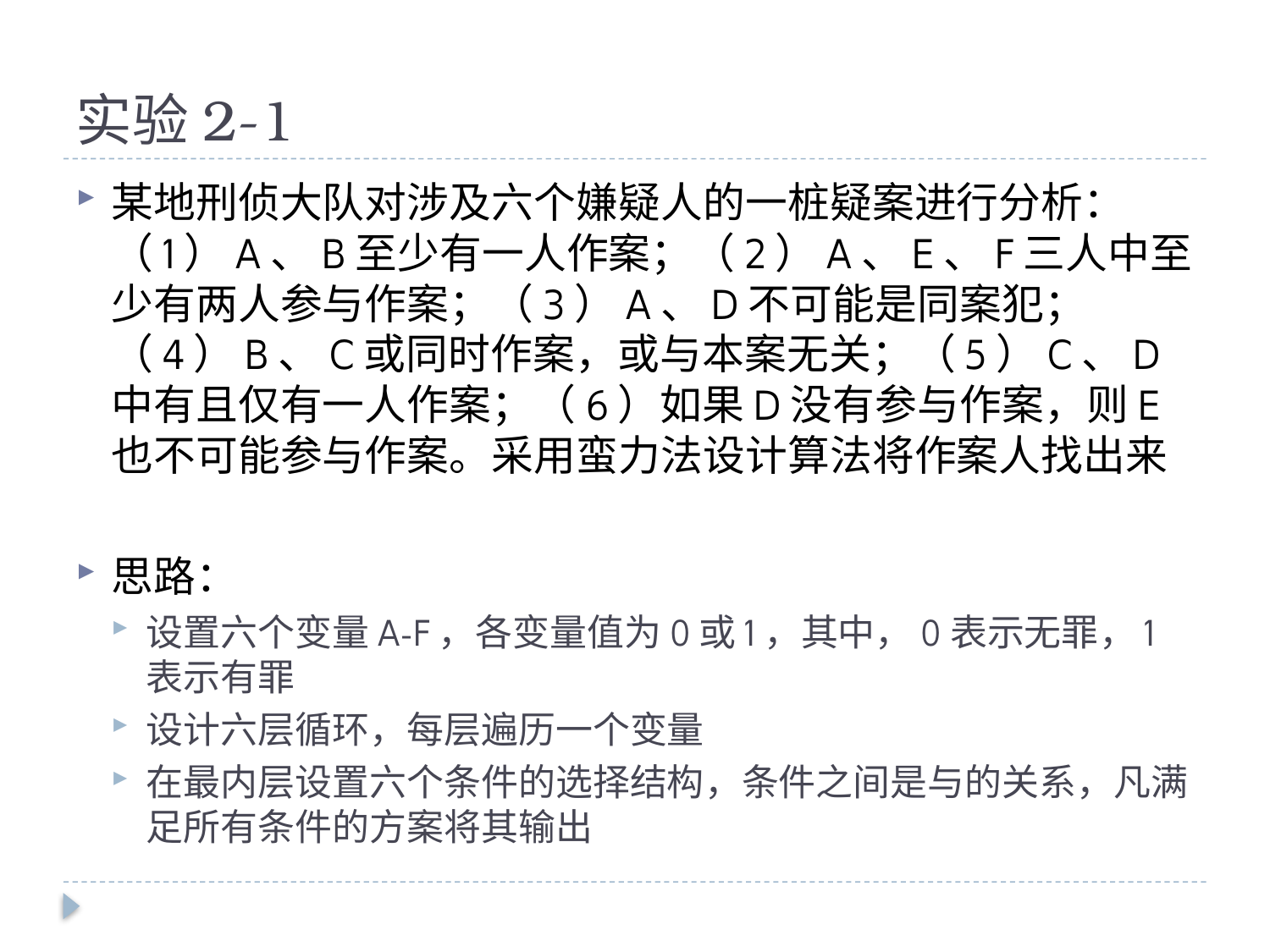

# 实验2-1
某地刑侦大队对涉及六个嫌疑人的一桩疑案进行分析：（1）A、B至少有一人作案；（2）A、E、F三人中至少有两人参与作案；（3）A、D不可能是同案犯；（4）B、C或同时作案，或与本案无关；（5）C、D中有且仅有一人作案；（6）如果D没有参与作案，则E也不可能参与作案。采用蛮力法设计算法将作案人找出来

思路：
设置六个变量A-F，各变量值为0或1，其中，0表示无罪，1表示有罪
设计六层循环，每层遍历一个变量
在最内层设置六个条件的选择结构，条件之间是与的关系，凡满足所有条件的方案将其输出